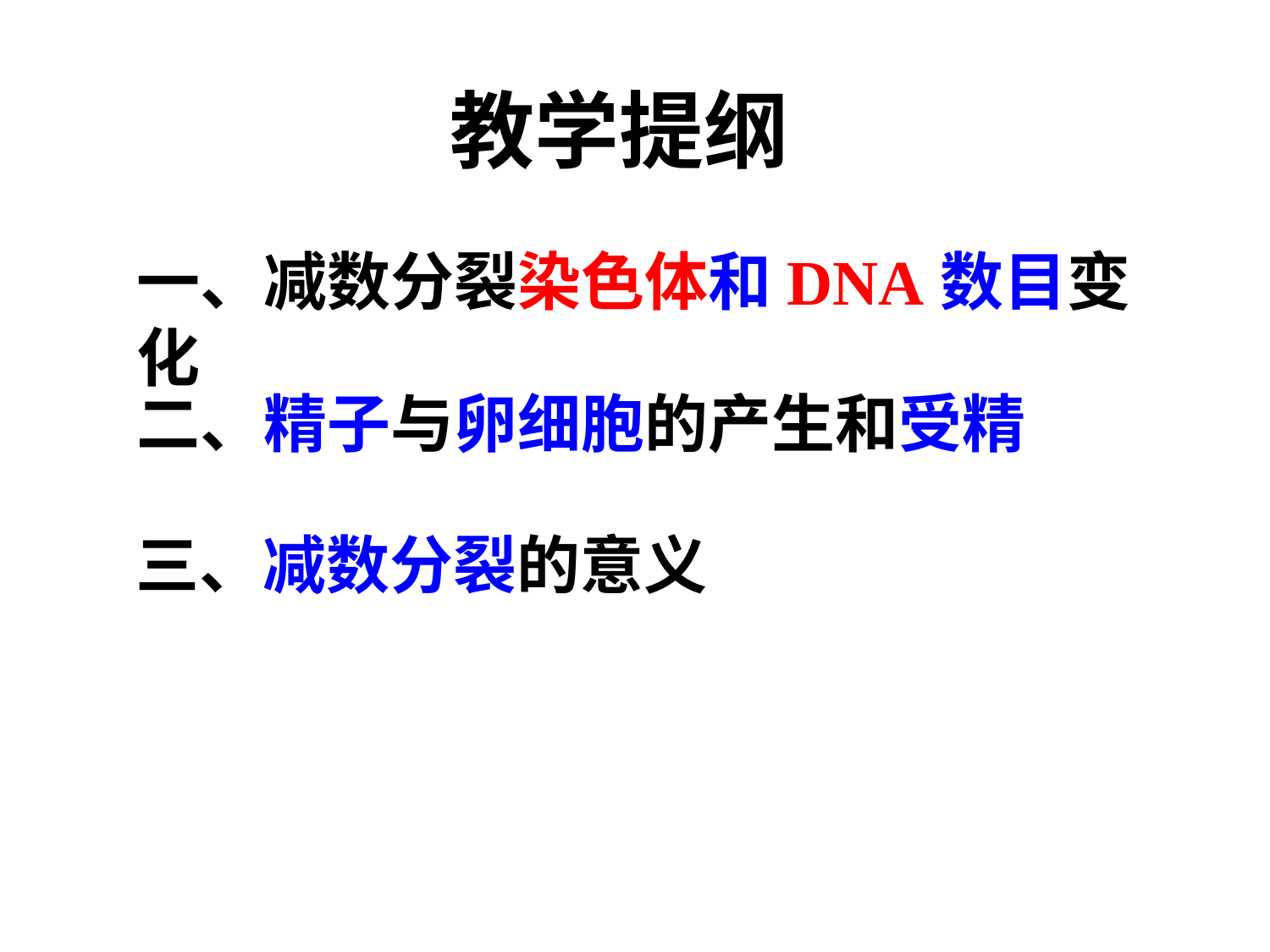

教学提纲
一、减数分裂染色体和DNA数目变化
二、精子与卵细胞的产生和受精
三、减数分裂的意义